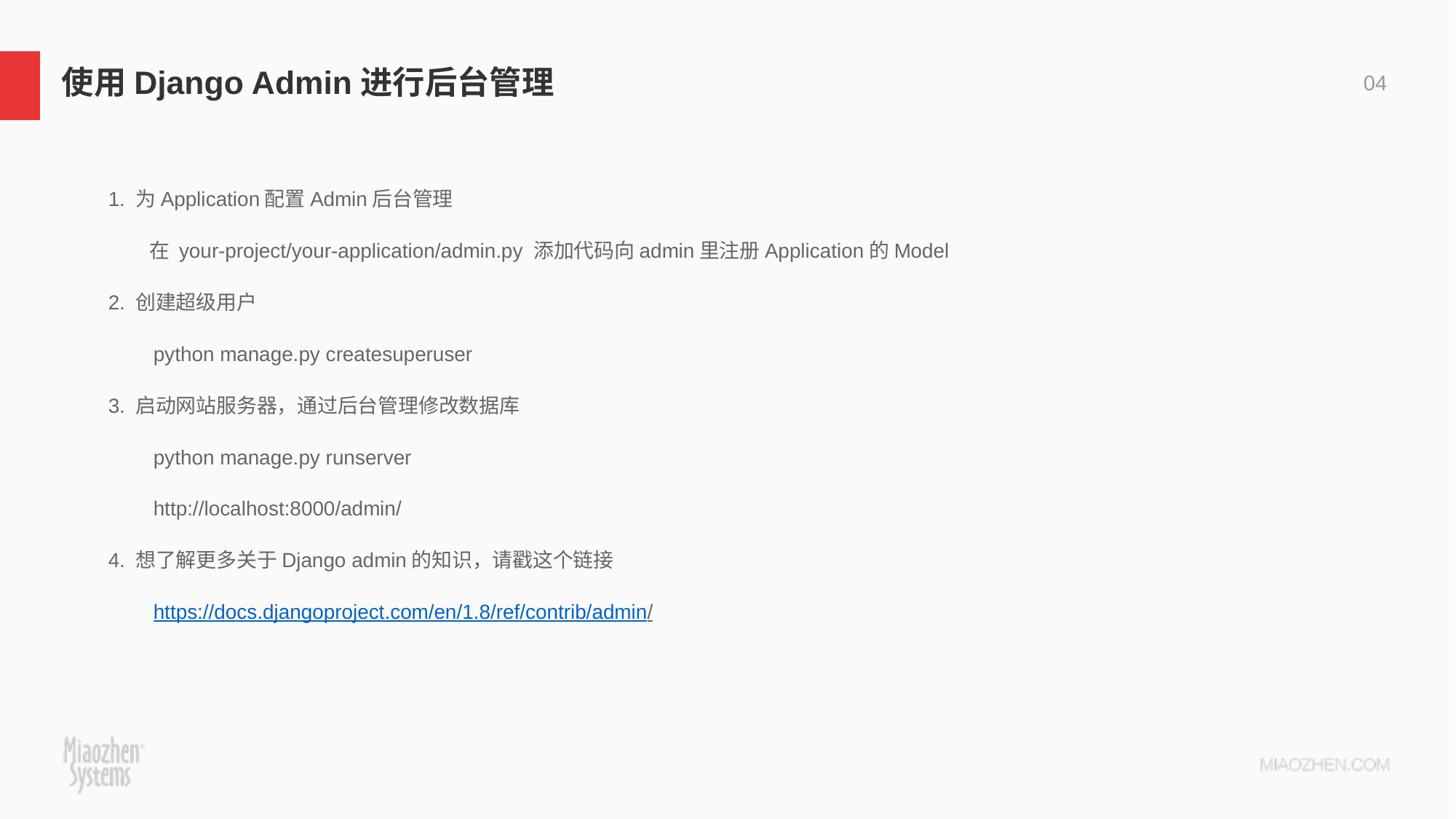

# 使用Django Admin进行后台管理
04
1. 为Application配置Admin后台管理
        在 your-project/your-application/admin.py 添加代码向admin里注册Application的Model
2. 创建超级用户
        python manage.py createsuperuser
3. 启动网站服务器，通过后台管理修改数据库
        python manage.py runserver
        http://localhost:8000/admin/
4. 想了解更多关于Django admin的知识，请戳这个链接
        https://docs.djangoproject.com/en/1.8/ref/contrib/admin/